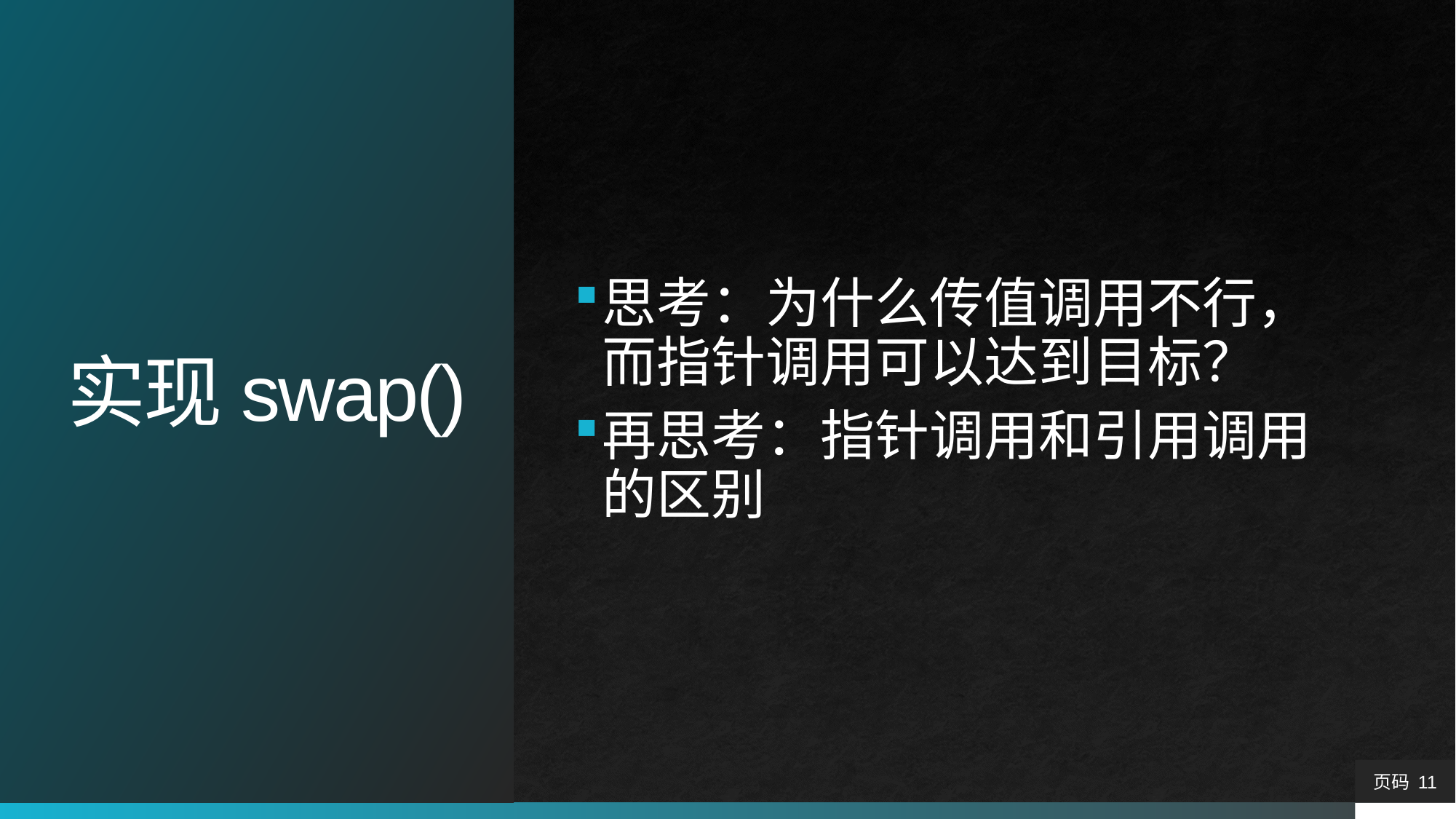

# 实现swap()
思考：为什么传值调用不行，而指针调用可以达到目标？
再思考：指针调用和引用调用的区别
页码 11